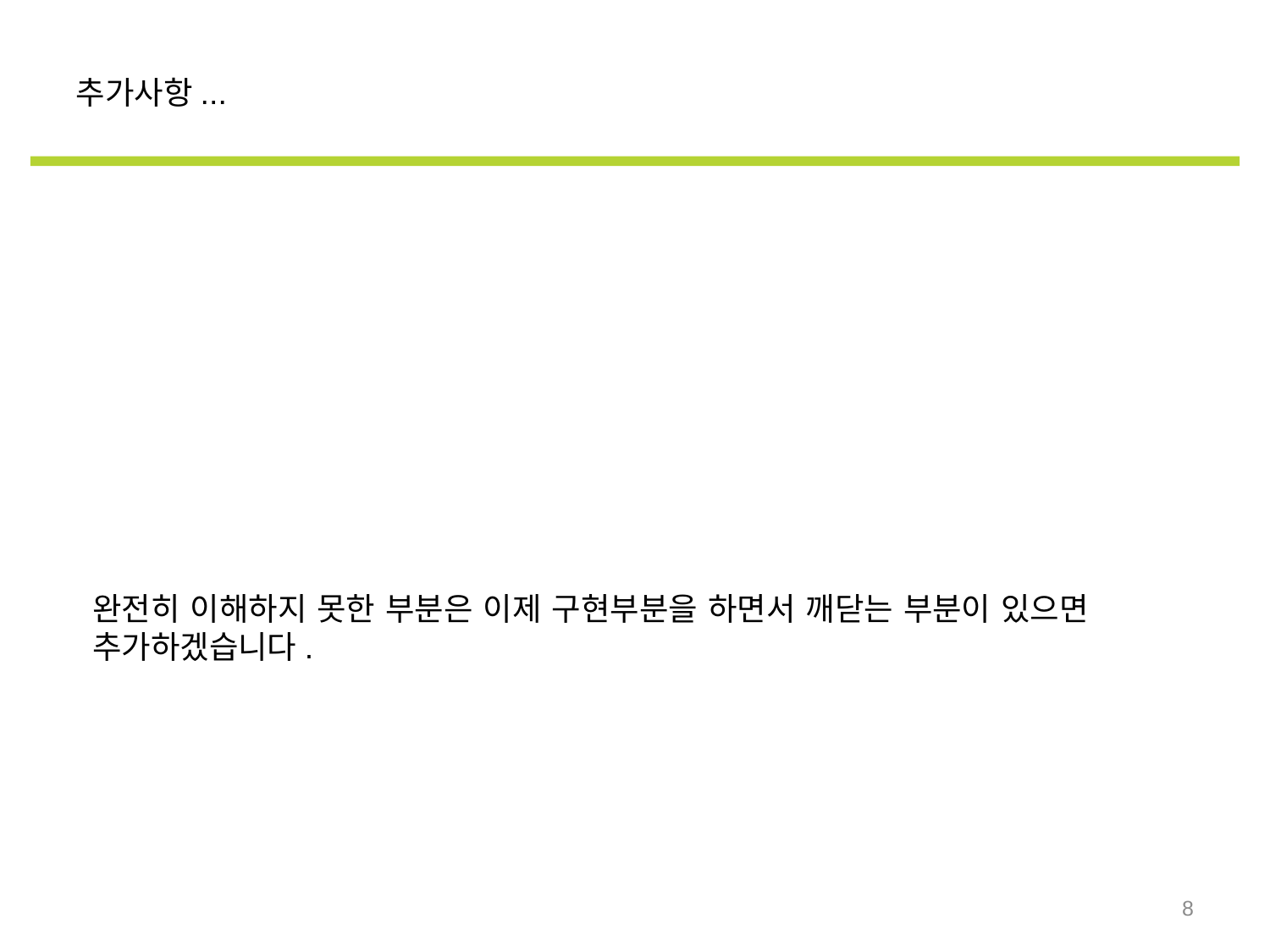

추가사항...
완전히 이해하지 못한 부분은 이제 구현부분을 하면서 깨닫는 부분이 있으면 추가하겠습니다.
8